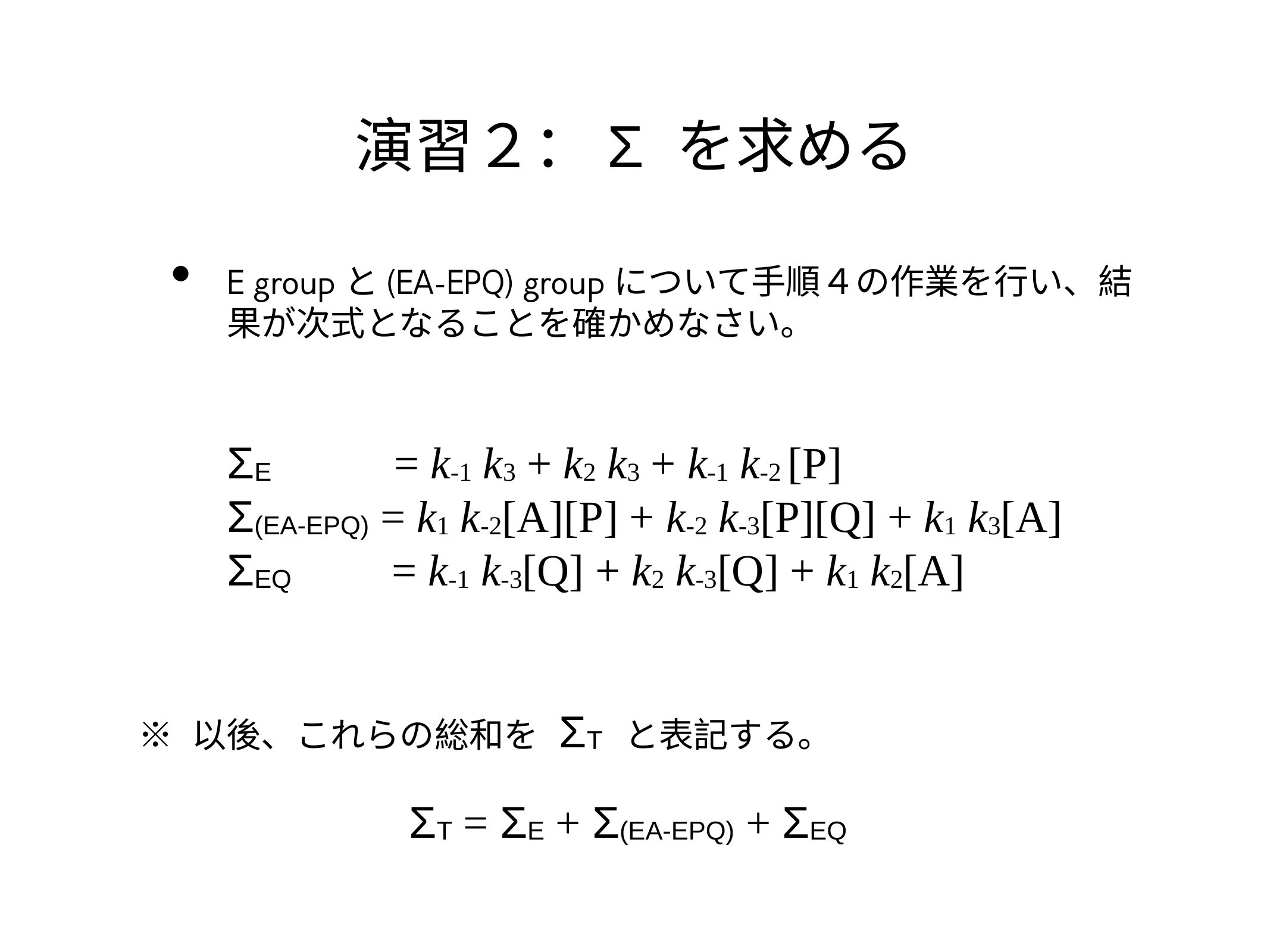

# 演習２：Σ を求める
E groupと(EA-EPQ) groupについて手順４の作業を行い、結果が次式となることを確かめなさい。
ΣE           = k-1 k3 + k2 k3 + k-1 k-2 [P]
Σ(EA-EPQ) = k1 k-2[A][P] + k-2 k-3[P][Q] + k1 k3[A]
ΣEQ         = k-1 k-3[Q] + k2 k-3[Q] + k1 k2[A]
※ 以後、これらの総和を ΣT と表記する。
ΣT = ΣE + Σ(EA-EPQ) + ΣEQ